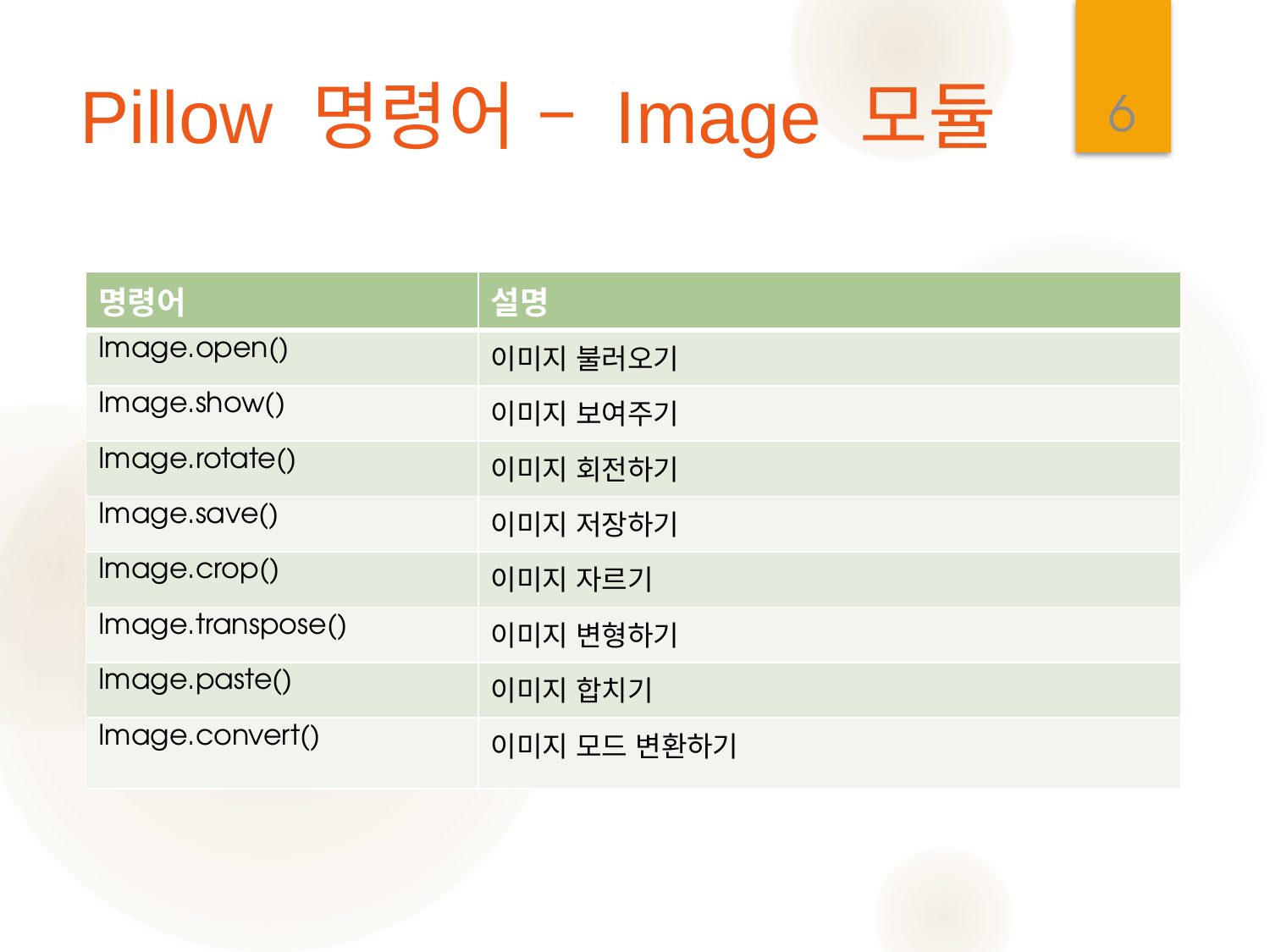

6
# Pillow 명령어 – Image 모듈
| 명령어 | 설명 |
| --- | --- |
| Image.open() | 이미지 불러오기 |
| Image.show() | 이미지 보여주기 |
| Image.rotate() | 이미지 회전하기 |
| Image.save() | 이미지 저장하기 |
| Image.crop() | 이미지 자르기 |
| Image.transpose() | 이미지 변형하기 |
| Image.paste() | 이미지 합치기 |
| Image.convert() | 이미지 모드 변환하기 |